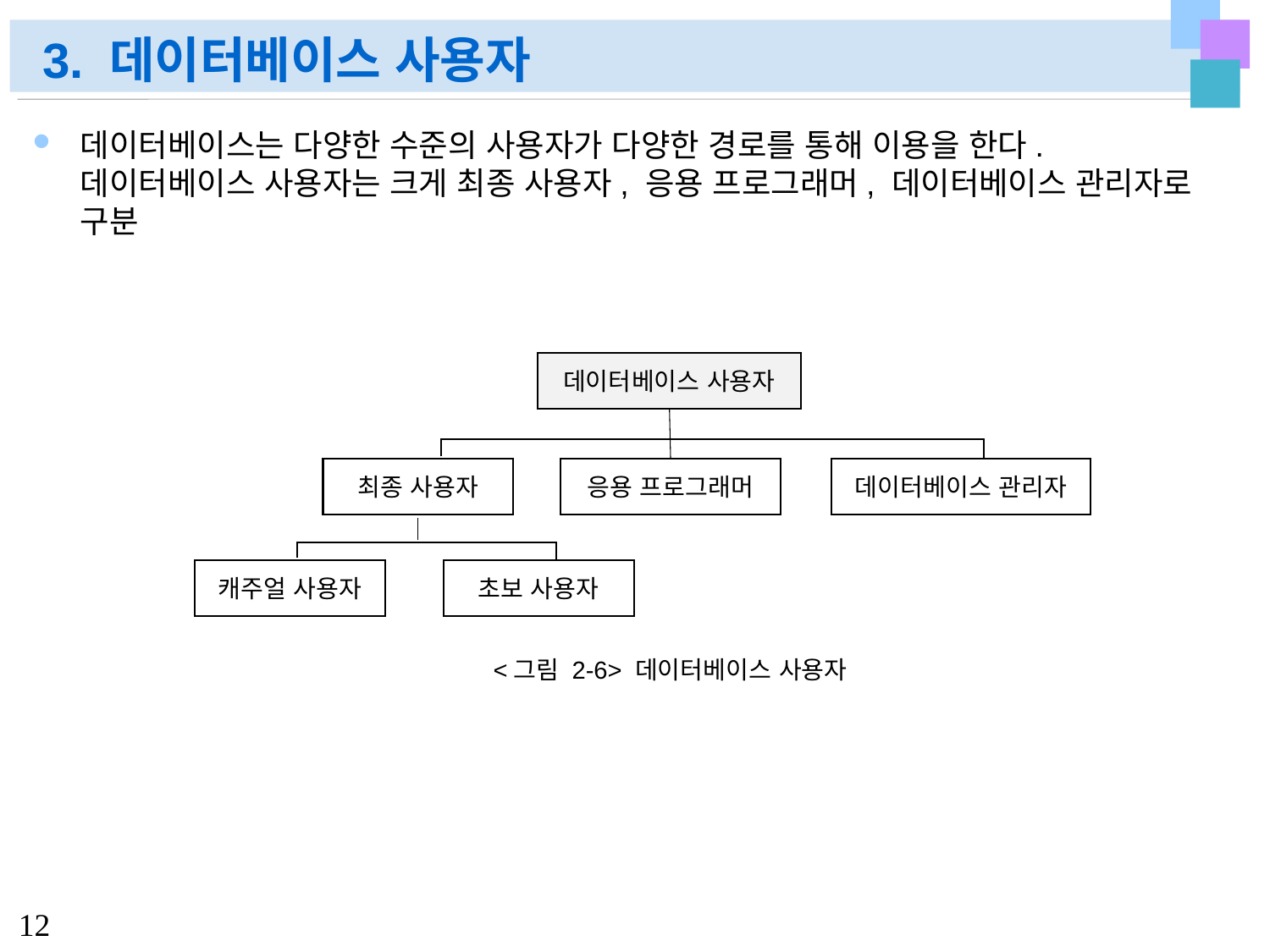

# 3. 데이터베이스 사용자
데이터베이스는 다양한 수준의 사용자가 다양한 경로를 통해 이용을 한다. 데이터베이스 사용자는 크게 최종 사용자, 응용 프로그래머, 데이터베이스 관리자로 구분

데이터베이스 사용자

최종 사용자
응용 프로그래머
데이터베이스 관리자

캐주얼 사용자
초보 사용자
<그림 2-6> 데이터베이스 사용자